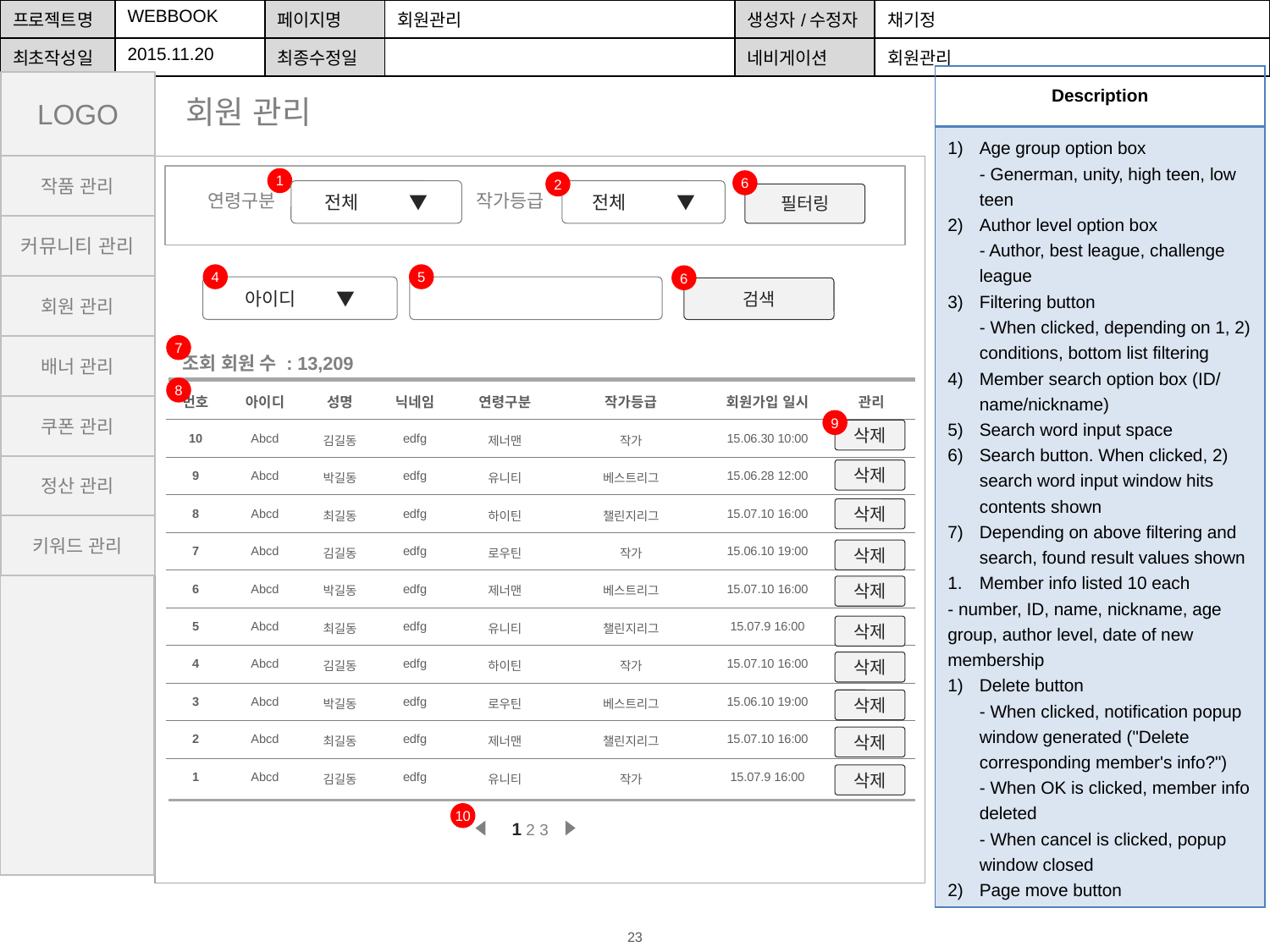

| 프로젝트명 | WEBBOOK | 페이지명 | 회원관리 | 생성자/수정자 | 채기정 |
| --- | --- | --- | --- | --- | --- |
| 최초작성일 | 2015.11.20 | 최종수정일 |  | 네비게이션 | 회원관리 |
| Description |
| --- |
| Age group option box - Generman, unity, high teen, low teen Author level option box - Author, best league, challenge league Filtering button - When clicked, depending on 1, 2) conditions, bottom list filtering Member search option box (ID/name/nickname) Search word input space Search button. When clicked, 2) search word input window hits contents shown Depending on above filtering and search, found result values shown Member info listed 10 each - number, ID, name, nickname, age group, author level, date of new membership Delete button - When clicked, notification popup window generated ("Delete corresponding member's info?") - When OK is clicked, member info deleted - When cancel is clicked, popup window closed Page move button |
LOGO
회원 관리
작품 관리

1
6
2
연령구분
작가등급
전체          ▼
전체          ▼
필터링
커뮤니티 관리
4
5
6
회원 관리
아이디        ▼

검색
7
배너 관리
조회 회원 수 : 13,209
8
| 번호 | 아이디 | 성명 | 닉네임 | 연령구분 | 작가등급 | 회원가입 일시 | 관리 |
| --- | --- | --- | --- | --- | --- | --- | --- |
| 10 | Abcd | 김길동 | edfg | 제너맨 | 작가 | 15.06.30 10:00 |  |
| 9 | Abcd | 박길동 | edfg | 유니티 | 베스트리그 | 15.06.28 12:00 |  |
| 8 | Abcd | 최길동 | edfg | 하이틴 | 챌린지리그 | 15.07.10 16:00 |  |
| 7 | Abcd | 김길동 | edfg | 로우틴 | 작가 | 15.06.10 19:00 |  |
| 6 | Abcd | 박길동 | edfg | 제너맨 | 베스트리그 | 15.07.10 16:00 |  |
| 5 | Abcd | 최길동 | edfg | 유니티 | 챌린지리그 | 15.07.9 16:00 |  |
| 4 | Abcd | 김길동 | edfg | 하이틴 | 작가 | 15.07.10 16:00 |  |
| 3 | Abcd | 박길동 | edfg | 로우틴 | 베스트리그 | 15.06.10 19:00 |  |
| 2 | Abcd | 최길동 | edfg | 제너맨 | 챌린지리그 | 15.07.10 16:00 |  |
| 1 | Abcd | 김길동 | edfg | 유니티 | 작가 | 15.07.9 16:00 |  |
쿠폰 관리
9
삭제
정산 관리
삭제
삭제
키워드 관리

삭제
삭제
삭제
삭제
삭제
삭제
삭제
10
1 2 3